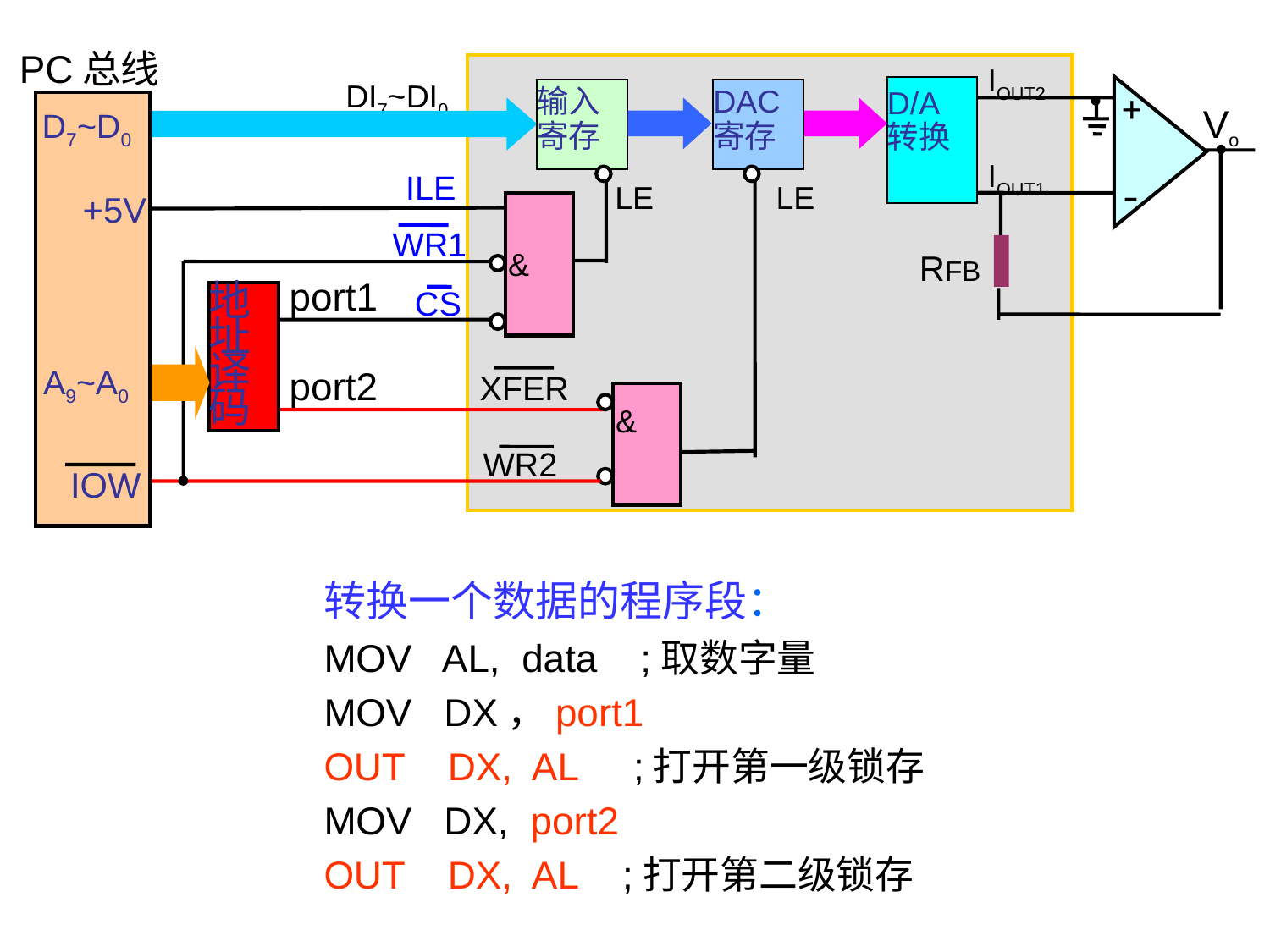

PC总线

IOUT2
DI7~DI0
D/A
转换
输入
寄存
DAC
寄存
+

Vo

D7~D0

IOUT1
ILE

-

LE
LE
+5V

&
WR1

RFB

port1
地址
译码
CS

A9~A0
port2
XFER

&

WR2

IOW

转换一个数据的程序段：
MOV   AL,  data    ;取数字量
MOV   DX，port1
OUT    DX,  AL     ;打开第一级锁存
MOV   DX,  port2
OUT    DX,  AL    ;打开第二级锁存
34